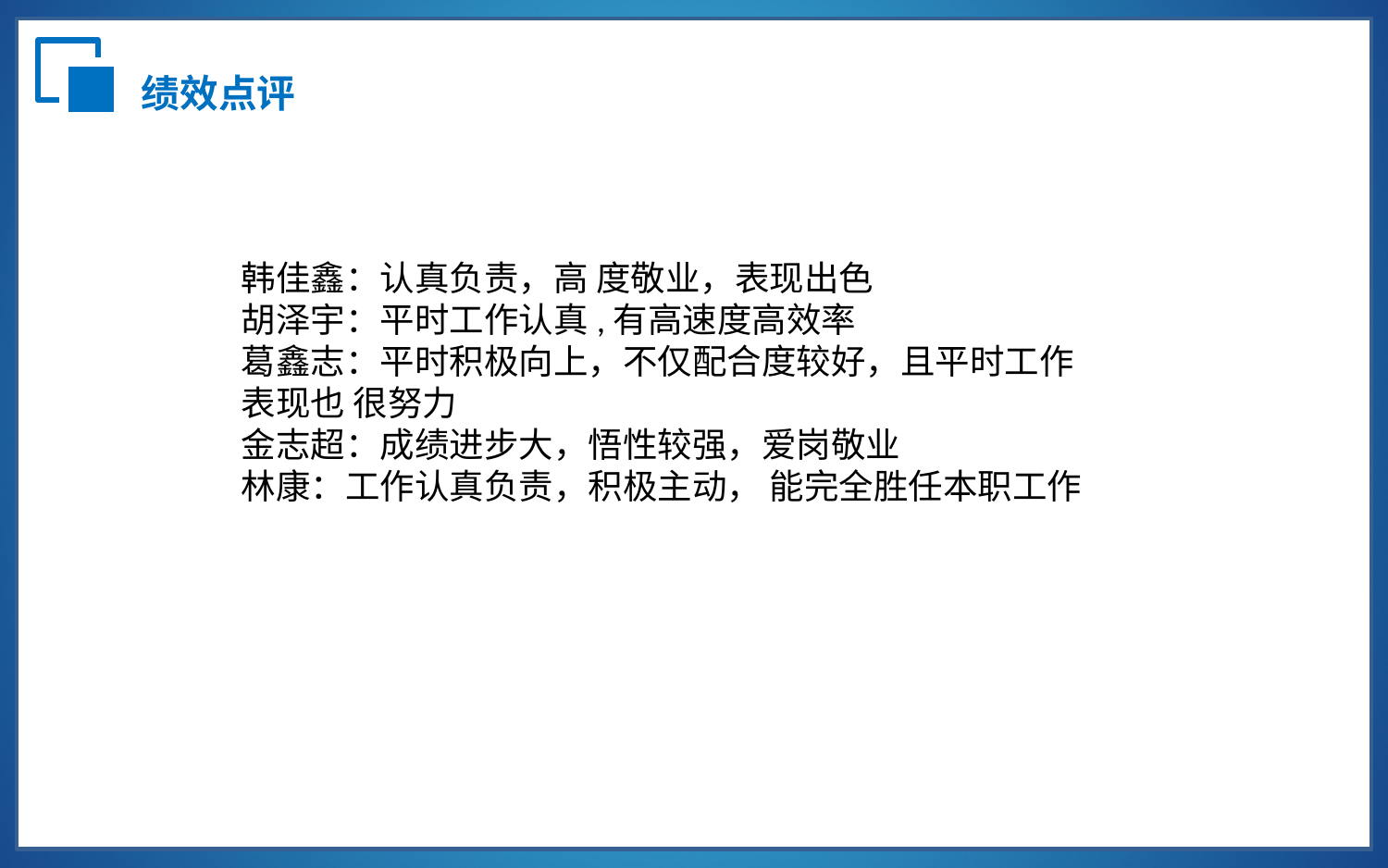

绩效点评
韩佳鑫：认真负责，高 度敬业，表现出色
胡泽宇：平时工作认真,有高速度高效率
葛鑫志：平时积极向上，不仅配合度较好，且平时工作表现也 很努力
金志超：成绩进步大，悟性较强，爱岗敬业
林康：工作认真负责，积极主动， 能完全胜任本职工作